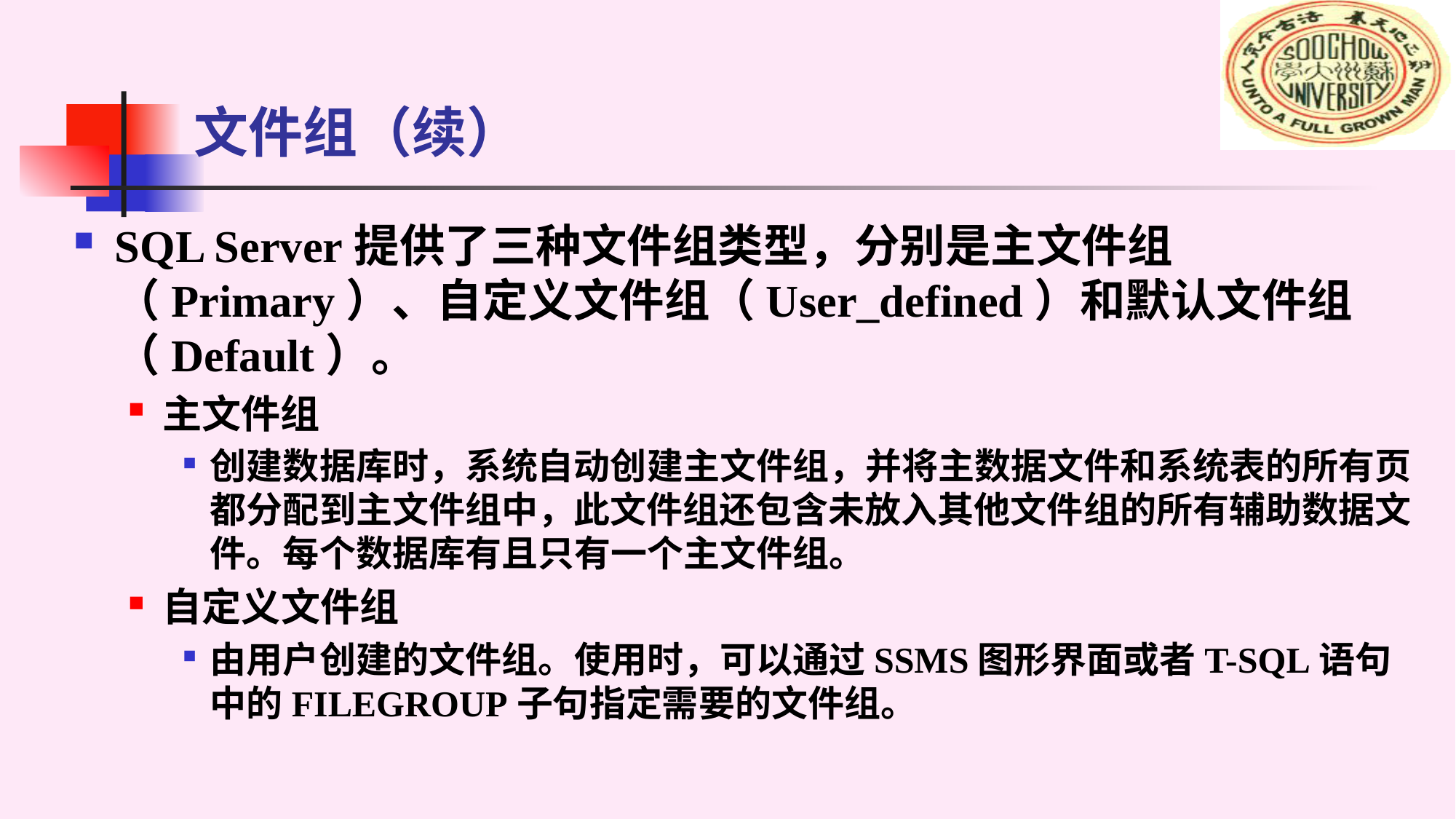

# 文件组（续）
SQL Server提供了三种文件组类型，分别是主文件组（Primary）、自定义文件组（User_defined）和默认文件组（Default）。
主文件组
创建数据库时，系统自动创建主文件组，并将主数据文件和系统表的所有页都分配到主文件组中，此文件组还包含未放入其他文件组的所有辅助数据文件。每个数据库有且只有一个主文件组。
自定义文件组
由用户创建的文件组。使用时，可以通过SSMS图形界面或者T-SQL语句中的FILEGROUP子句指定需要的文件组。